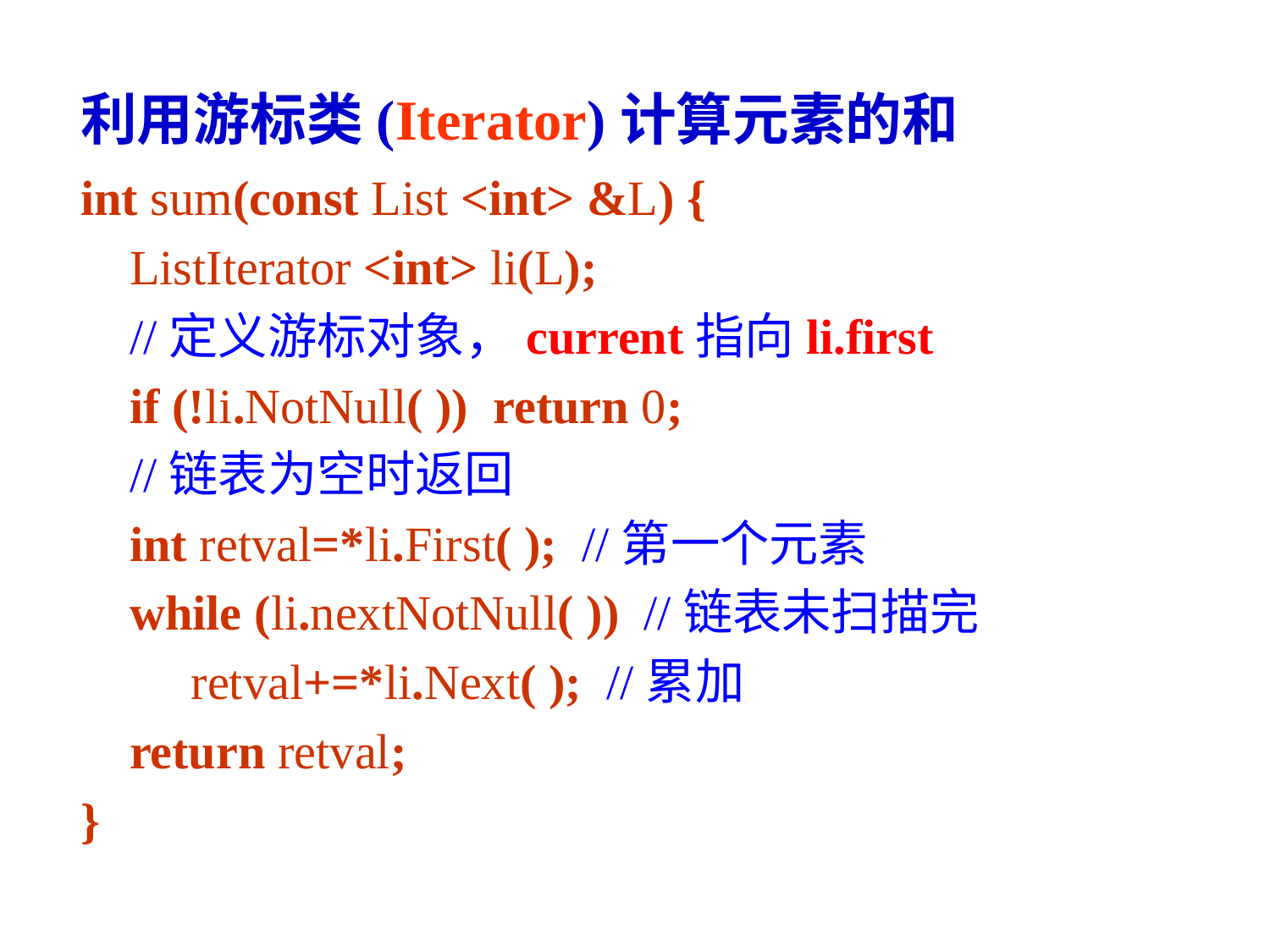

利用游标类(Iterator)计算元素的和
int sum(const List <int> &L) {
    ListIterator <int> li(L);
    //定义游标对象，current指向li.first
    if (!li.NotNull( ))  return 0;
    //链表为空时返回
    int retval=*li.First( );  //第一个元素
    while (li.nextNotNull( ))  //链表未扫描完
         retval+=*li.Next( );  //累加
    return retval;
}
111